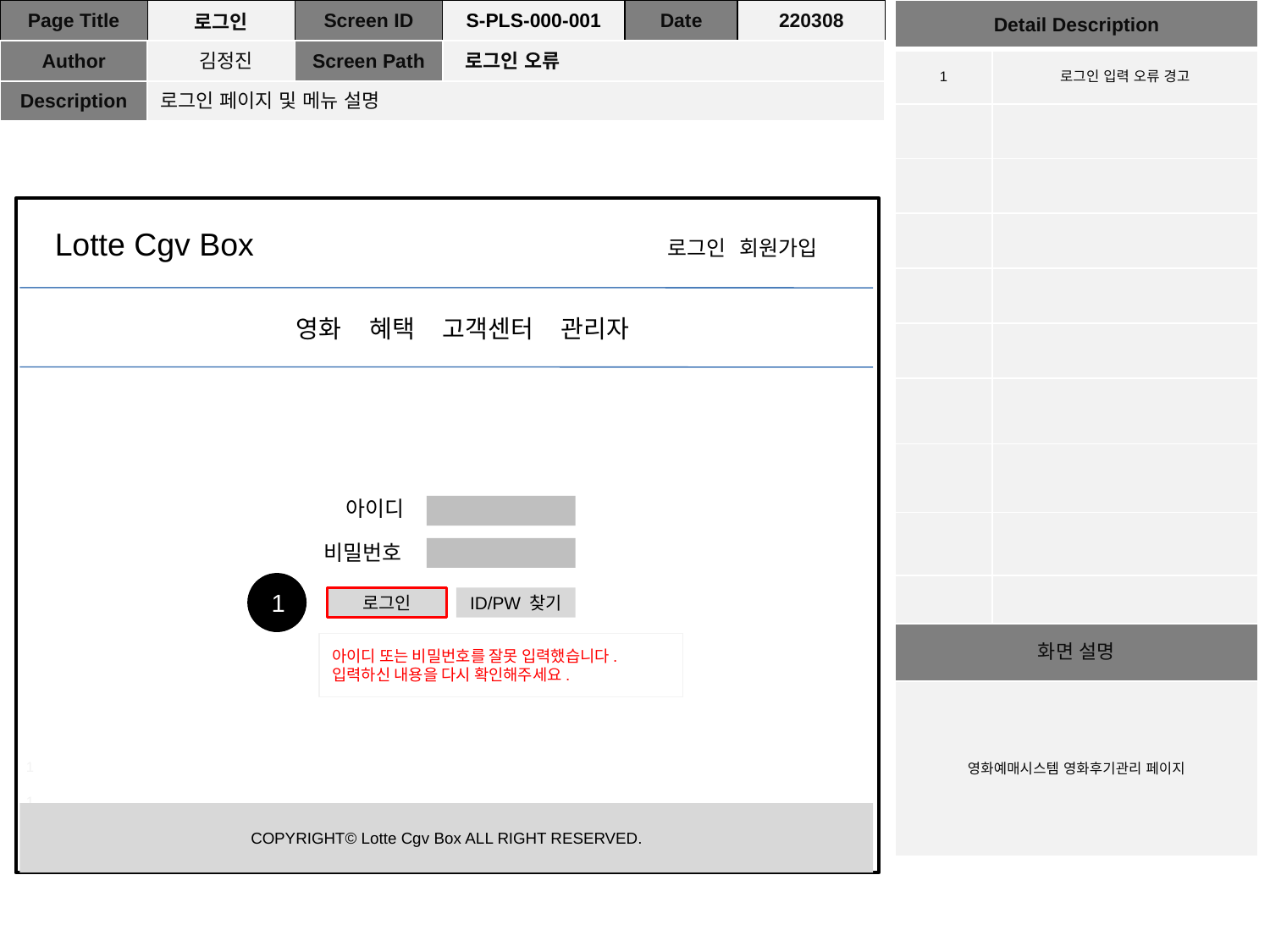

| Page Title | 로그인 | Screen ID | S-PLS-000-001 | Date | 220308 |
| --- | --- | --- | --- | --- | --- |
| Author | 김정진 | Screen Path | 로그인 오류 |  |  |
| Description | 로그인 페이지 및 메뉴 설명 |  |  |  |  |
| Detail Description |  |
| --- | --- |
| 1 | 로그인 입력 오류 경고 |
|  |  |
|  |  |
|  |  |
|  |  |
|  |  |
|  |  |
|  |  |
|  |  |
|  |  |
| 화면 설명 |  |
| 영화예매시스템 영화후기관리 페이지 |  |

Lotte Cgv Box
로그인   회원가입
영화     혜택     고객센터     관리자
아이디

비밀번호

1
로그인
ID/PW 찾기
아이디 또는 비밀번호를 잘못 입력했습니다.
입력하신 내용을 다시 확인해주세요.
1
1

COPYRIGHT© Lotte Cgv Box ALL RIGHT RESERVED.